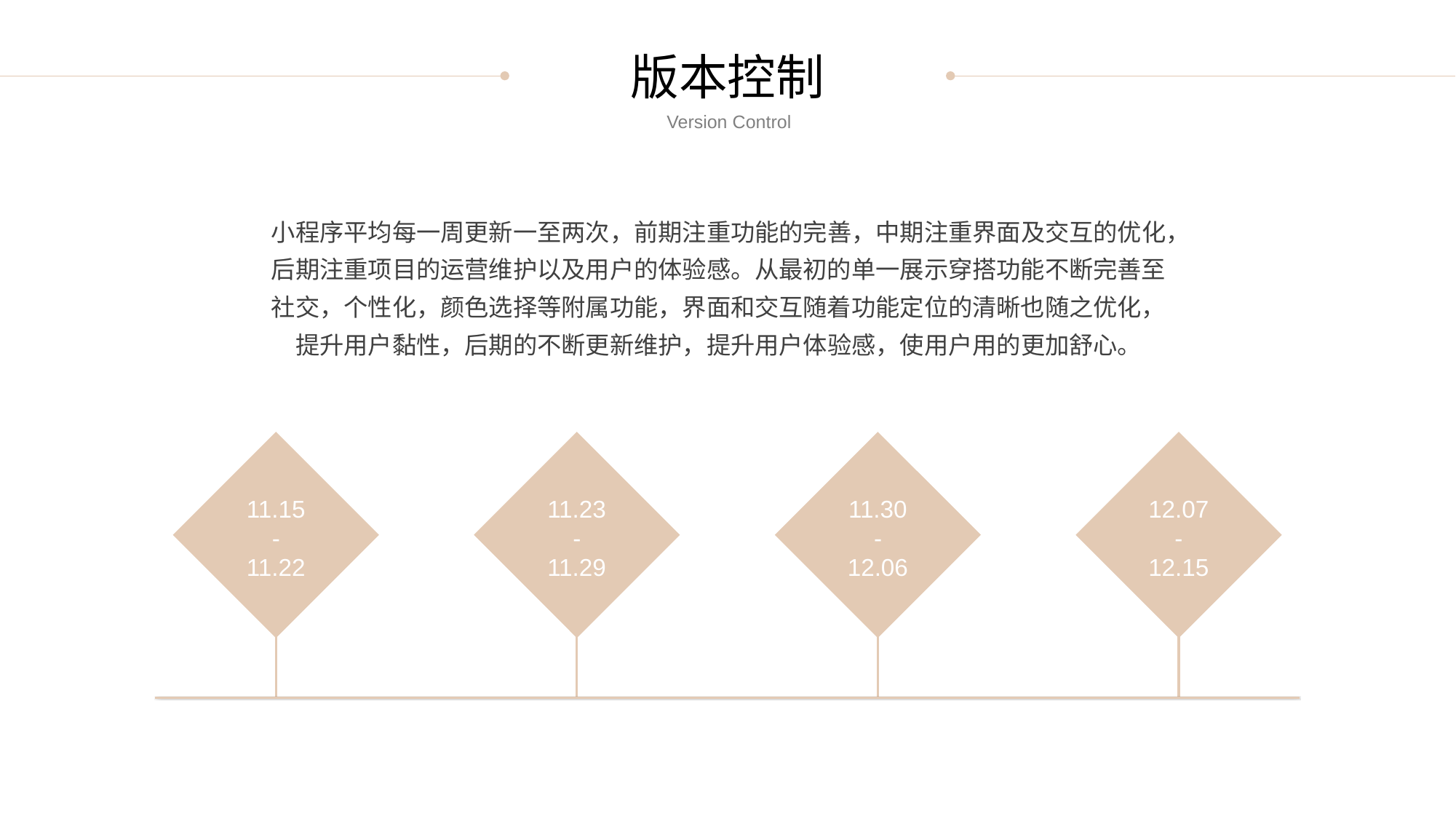

版本控制
Version Control
小程序平均每一周更新一至两次，前期注重功能的完善，中期注重界面及交互的优化，后期注重项目的运营维护以及用户的体验感。从最初的单一展示穿搭功能不断完善至社交，个性化，颜色选择等附属功能，界面和交互随着功能定位的清晰也随之优化，提升用户黏性，后期的不断更新维护，提升用户体验感，使用户用的更加舒心。

11.15
-
11.22
11.23
-
11.29
11.30
-
12.06
12.07
-
12.15